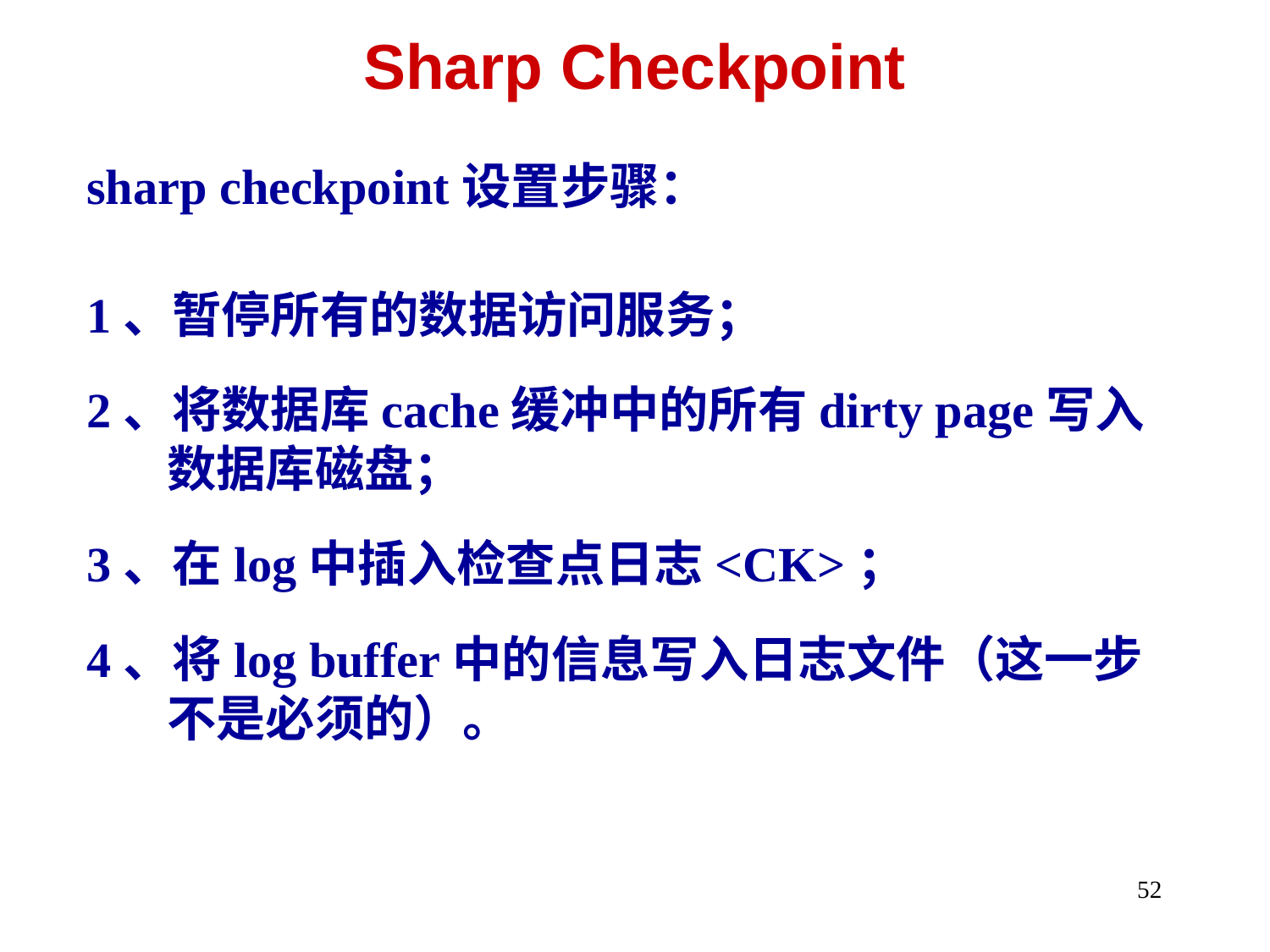

# Sharp Checkpoint
sharp checkpoint设置步骤：

1、暂停所有的数据访问服务；
2、将数据库cache缓冲中的所有dirty page写入数据库磁盘；
3、在log中插入检查点日志<CK>；
4、将log buffer中的信息写入日志文件（这一步不是必须的）。
52